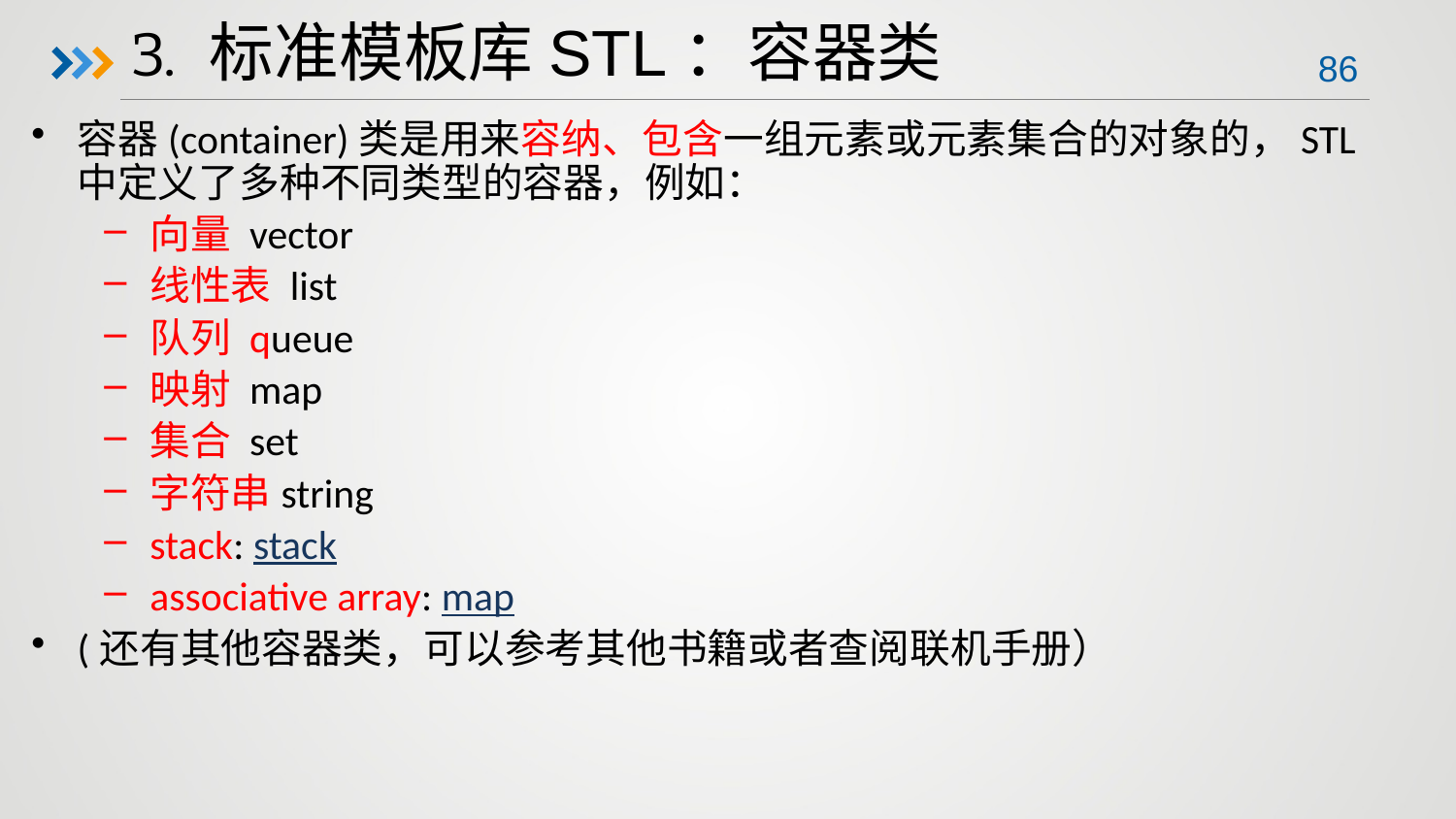

3. 标准模板库STL：容器类
容器(container)类是用来容纳、包含一组元素或元素集合的对象的，STL中定义了多种不同类型的容器，例如：
向量 vector
线性表 list
队列 queue
映射 map
集合 set
字符串string
stack: stack
associative array: map
(还有其他容器类，可以参考其他书籍或者查阅联机手册）